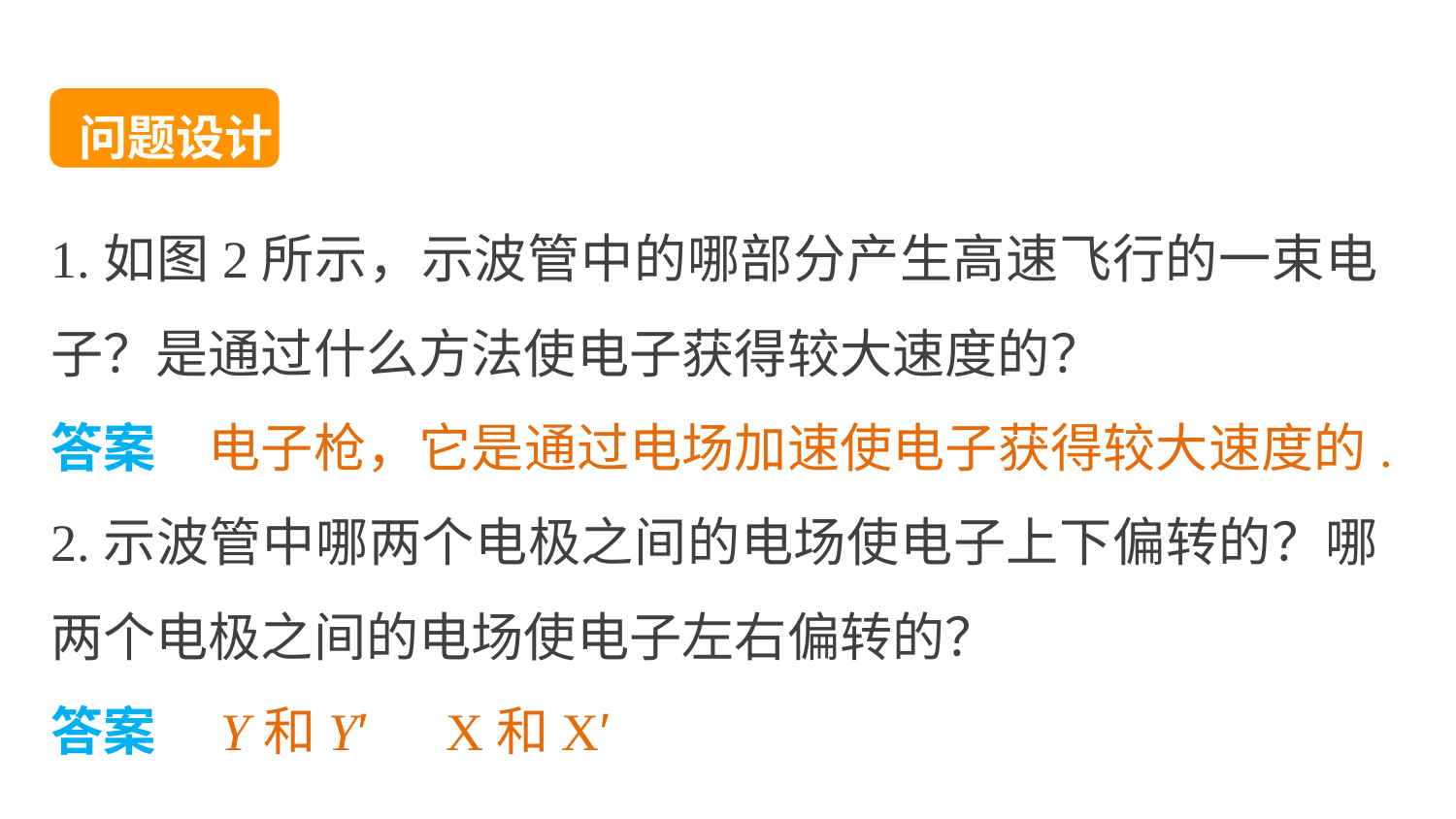

问题设计
1.如图2所示，示波管中的哪部分产生高速飞行的一束电子？是通过什么方法使电子获得较大速度的？
答案　电子枪，它是通过电场加速使电子获得较大速度的.
2.示波管中哪两个电极之间的电场使电子上下偏转的？哪两个电极之间的电场使电子左右偏转的？
答案　Y和Y′　X和X′